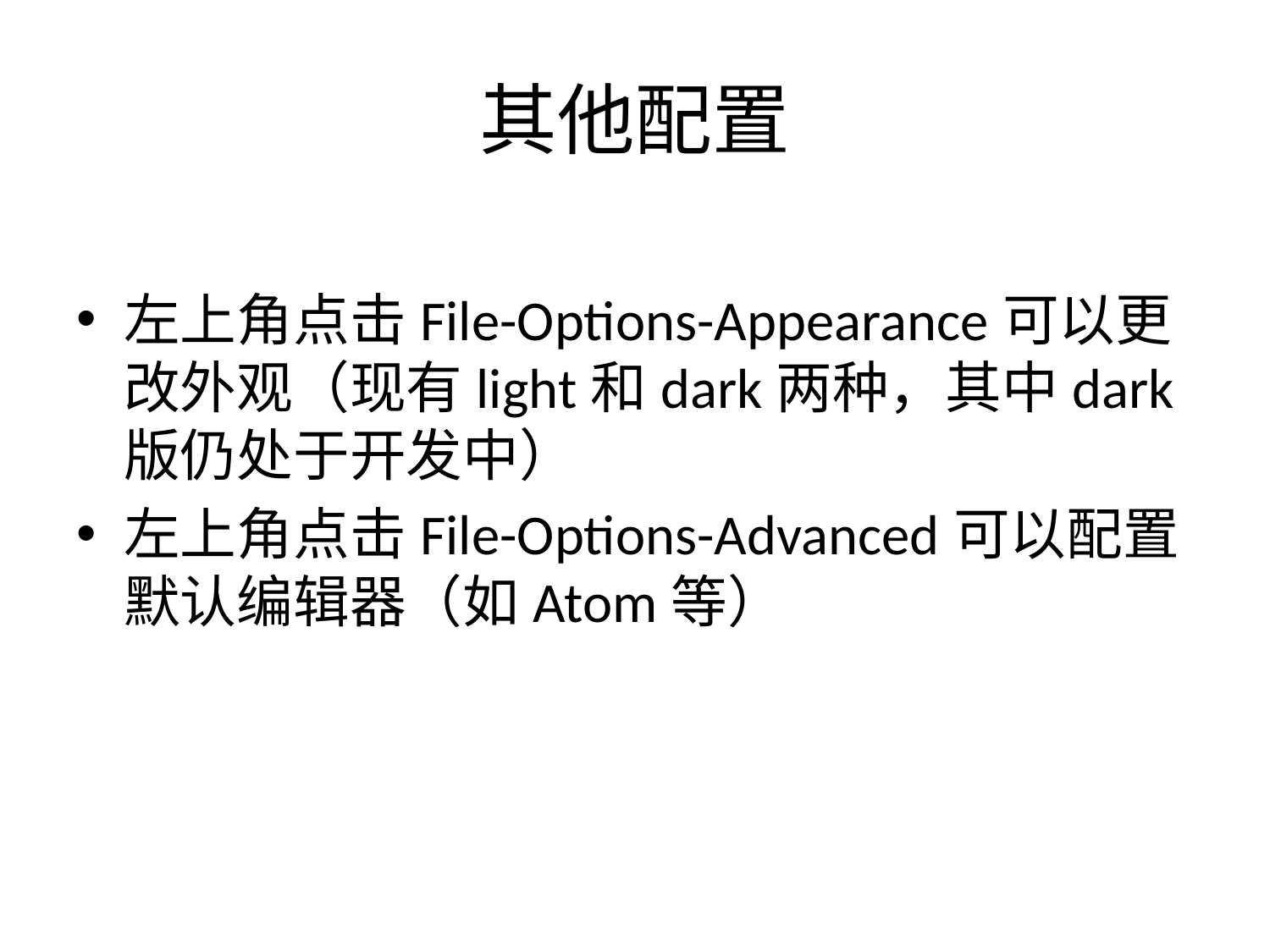

# 其他配置
左上角点击File-Options-Appearance可以更改外观（现有light和dark两种，其中dark版仍处于开发中）
左上角点击File-Options-Advanced可以配置默认编辑器（如Atom等）